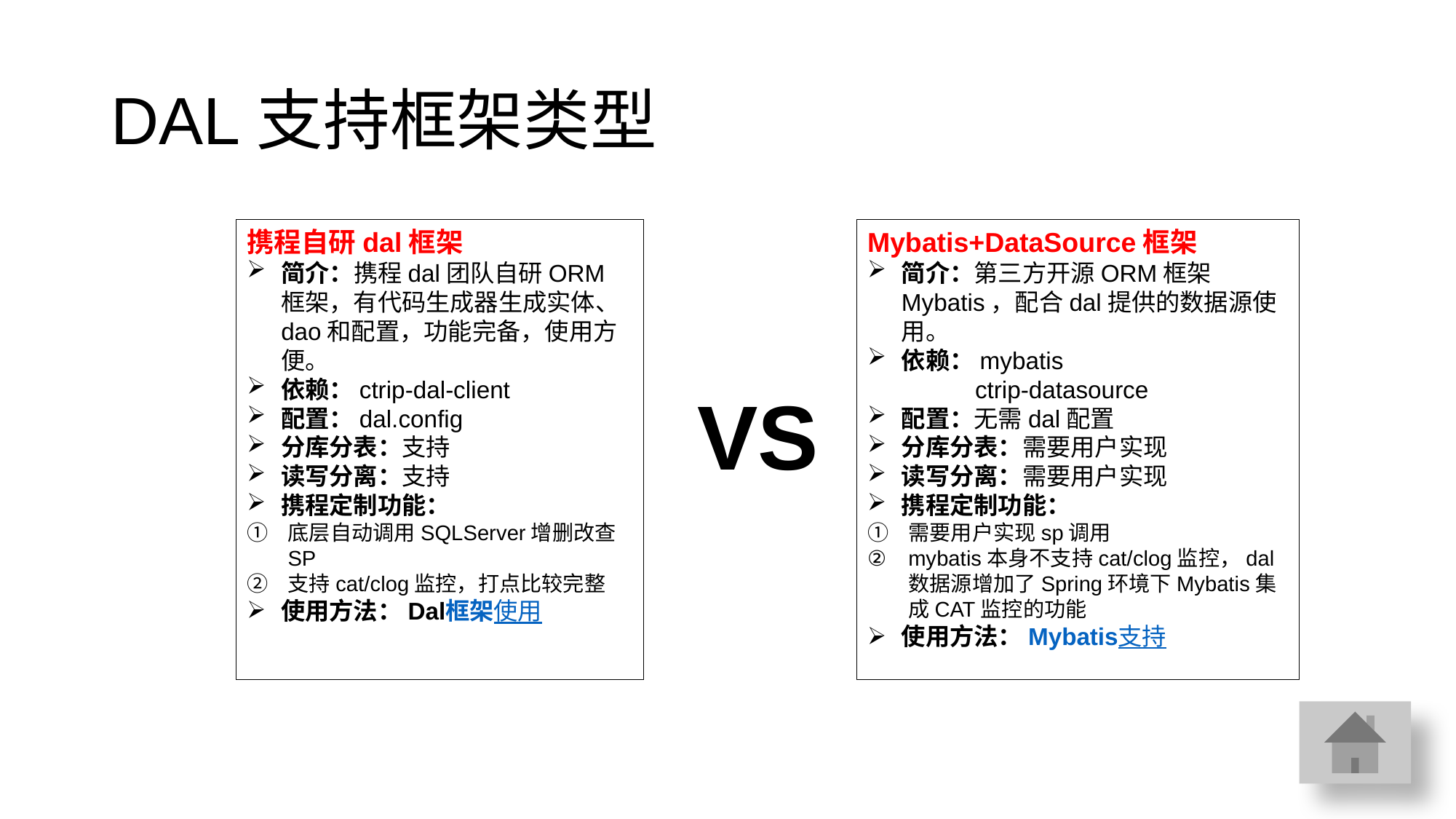

# DAL支持框架类型
携程自研dal框架
简介：携程dal团队自研ORM框架，有代码生成器生成实体、dao和配置，功能完备，使用方便。
依赖：ctrip-dal-client
配置：dal.config
分库分表：支持
读写分离：支持
携程定制功能：
底层自动调用SQLServer增删改查SP
支持cat/clog监控，打点比较完整
使用方法：Dal框架使用
Mybatis+DataSource框架
简介：第三方开源ORM框架Mybatis，配合dal提供的数据源使用。
依赖：mybatis
                ctrip-datasource
配置：无需dal配置
分库分表：需要用户实现
读写分离：需要用户实现
携程定制功能：
需要用户实现sp调用
mybatis本身不支持cat/clog监控，dal数据源增加了Spring环境下Mybatis集成CAT监控的功能
使用方法：Mybatis支持
VS